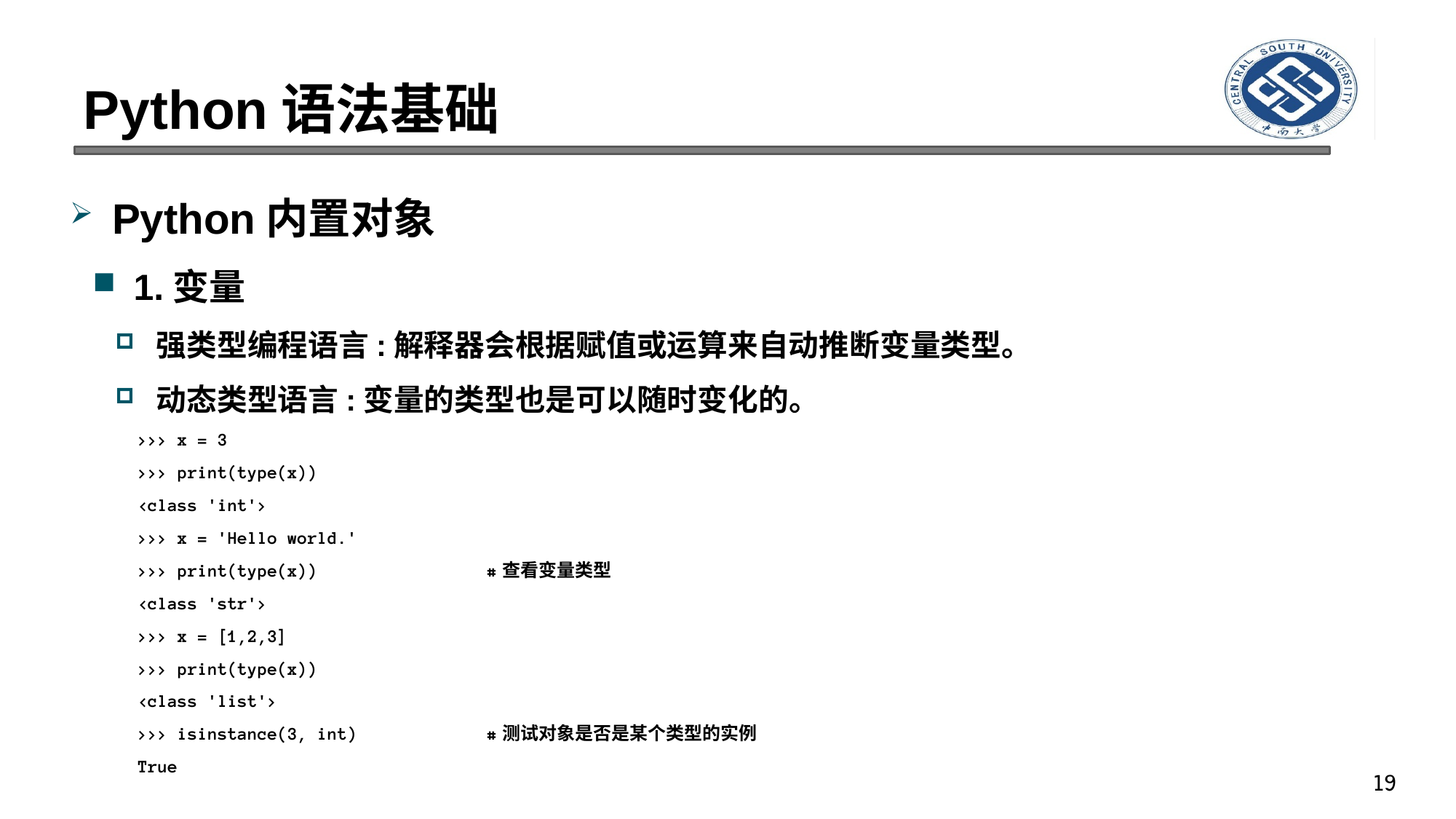

# Python语法基础
Python内置对象
1.变量
强类型编程语言:解释器会根据赋值或运算来自动推断变量类型。
动态类型语言:变量的类型也是可以随时变化的。
>>> x = 3
>>> print(type(x))
<class 'int'>
>>> x = 'Hello world.'
>>> print(type(x))                 #查看变量类型
<class 'str'>
>>> x = [1,2,3]
>>> print(type(x))
<class 'list'>
>>> isinstance(3, int)             #测试对象是否是某个类型的实例
True

19